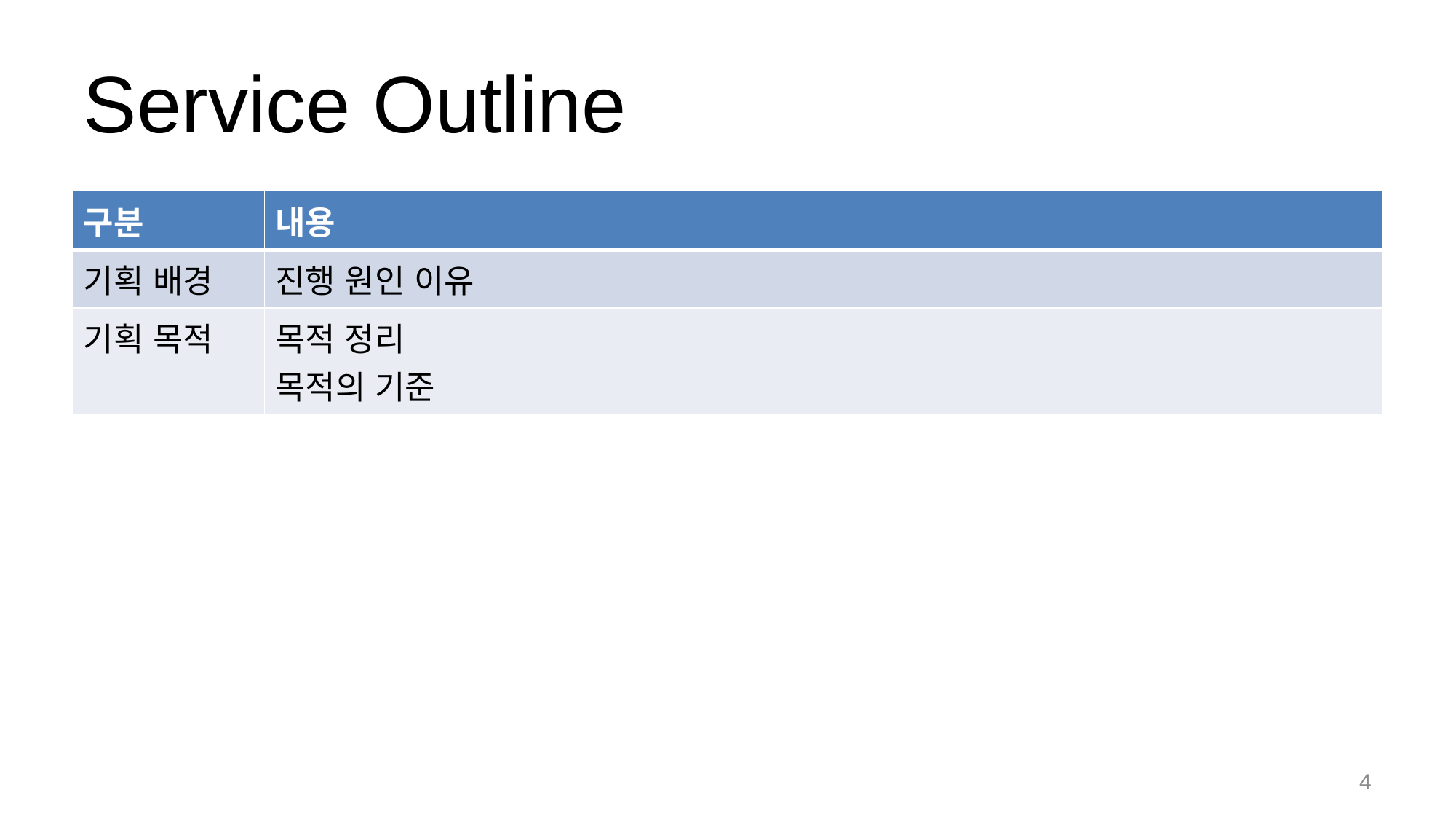

# Service Outline
| 구분 | 내용 |
| --- | --- |
| 기획 배경 | 진행 원인 이유 |
| 기획 목적 | 목적 정리 목적의 기준 |
4